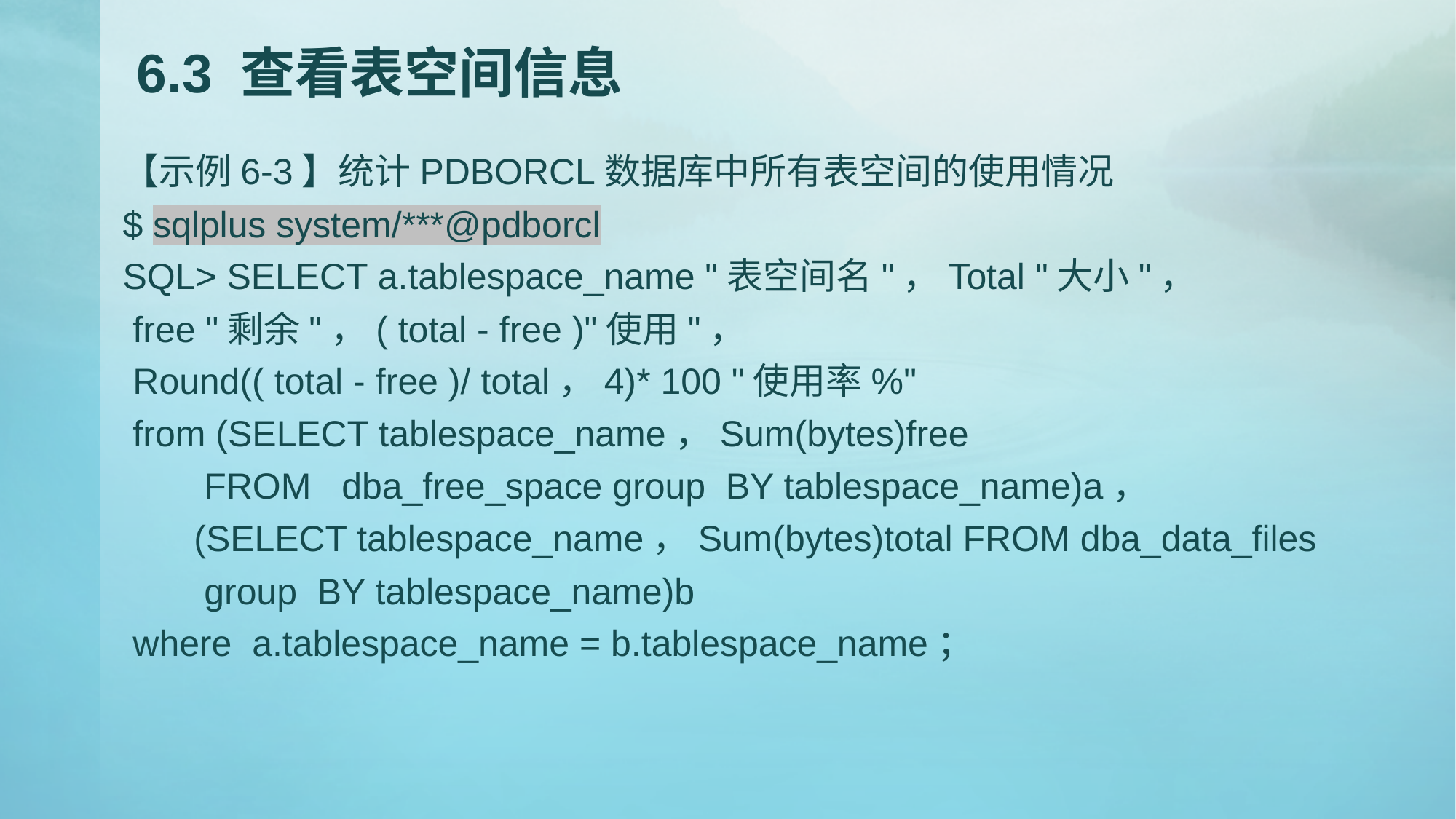

# 6.3 查看表空间信息
【示例6-3】统计PDBORCL数据库中所有表空间的使用情况
$ sqlplus system/***@pdborcl
SQL> SELECT a.tablespace_name "表空间名"，Total "大小"，
 free "剩余"，( total - free )"使用"，
 Round(( total - free )/ total，4)* 100 "使用率%"
 from (SELECT tablespace_name，Sum(bytes)free
        FROM   dba_free_space group  BY tablespace_name)a，
       (SELECT tablespace_name，Sum(bytes)total FROM dba_data_files
        group  BY tablespace_name)b
 where  a.tablespace_name = b.tablespace_name；